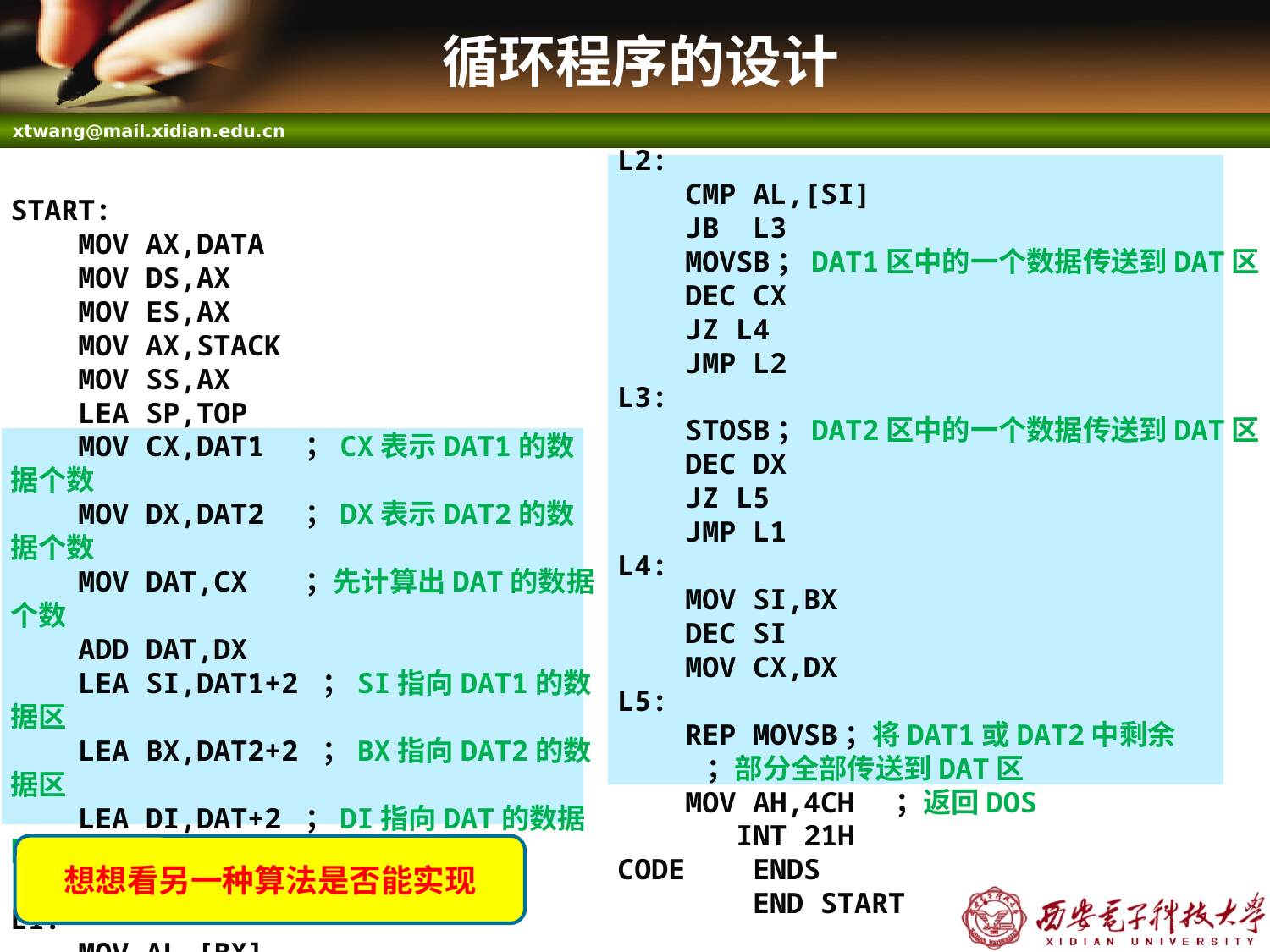

# 循环程序的设计
L2:
    CMP AL,[SI]
    JB  L3
    MOVSB；DAT1区中的一个数据传送到DAT区
    DEC CX
    JZ L4
    JMP L2
L3:
    STOSB；DAT2区中的一个数据传送到DAT区
    DEC DX
    JZ L5
    JMP L1
L4:
    MOV SI,BX
    DEC SI
    MOV CX,DX
L5:
    REP MOVSB；将DAT1或DAT2中剩余
             ；部分全部传送到DAT区
    MOV AH,4CH  ；返回DOS
       INT 21H
CODE    ENDS
        END START

START:
    MOV AX,DATA
    MOV DS,AX
    MOV ES,AX
    MOV AX,STACK
    MOV SS,AX
    LEA SP,TOP
    MOV CX,DAT1  ；CX表示DAT1的数据个数
    MOV DX,DAT2  ；DX表示DAT2的数据个数
    MOV DAT,CX   ；先计算出DAT的数据个数
    ADD DAT,DX
    LEA SI,DAT1+2 ；SI指向DAT1的数据区
    LEA BX,DAT2+2 ；BX指向DAT2的数据区
    LEA DI,DAT+2 ；DI指向DAT的数据区
	CLD
L1:
    MOV AL,[BX]
    INC BX

想想看另一种算法是否能实现